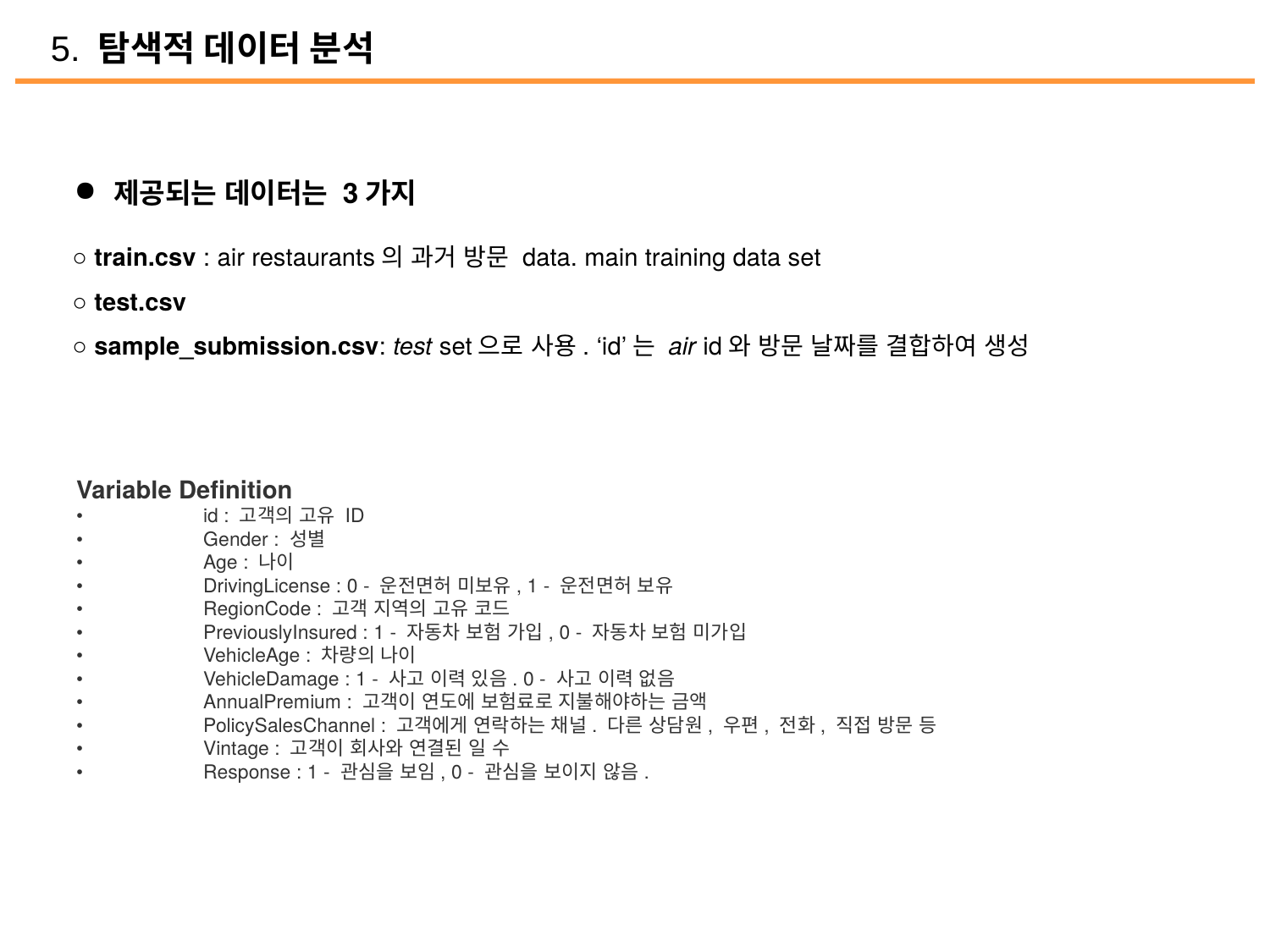

5. 탐색적 데이터 분석

제공되는 데이터는 3가지
○ train.csv : air restaurants의 과거 방문 data. main training data set
○ test.csv
○ sample_submission.csv: test set으로 사용. ‘id’는 air id와 방문 날짜를 결합하여 생성
Variable Definition
•	id : 고객의 고유 ID
•	Gender : 성별
•	Age : 나이
•	DrivingLicense : 0 - 운전면허 미보유, 1 - 운전면허 보유
•	RegionCode : 고객 지역의 고유 코드
•	PreviouslyInsured : 1 - 자동차 보험 가입, 0 - 자동차 보험 미가입
•	VehicleAge : 차량의 나이
•	VehicleDamage : 1 - 사고 이력 있음. 0 - 사고 이력 없음
•	AnnualPremium : 고객이 연도에 보험료로 지불해야하는 금액
•	PolicySalesChannel : 고객에게 연락하는 채널. 다른 상담원, 우편, 전화, 직접 방문 등
•	Vintage : 고객이 회사와 연결된 일 수
•	Response : 1 - 관심을 보임, 0 - 관심을 보이지 않음.